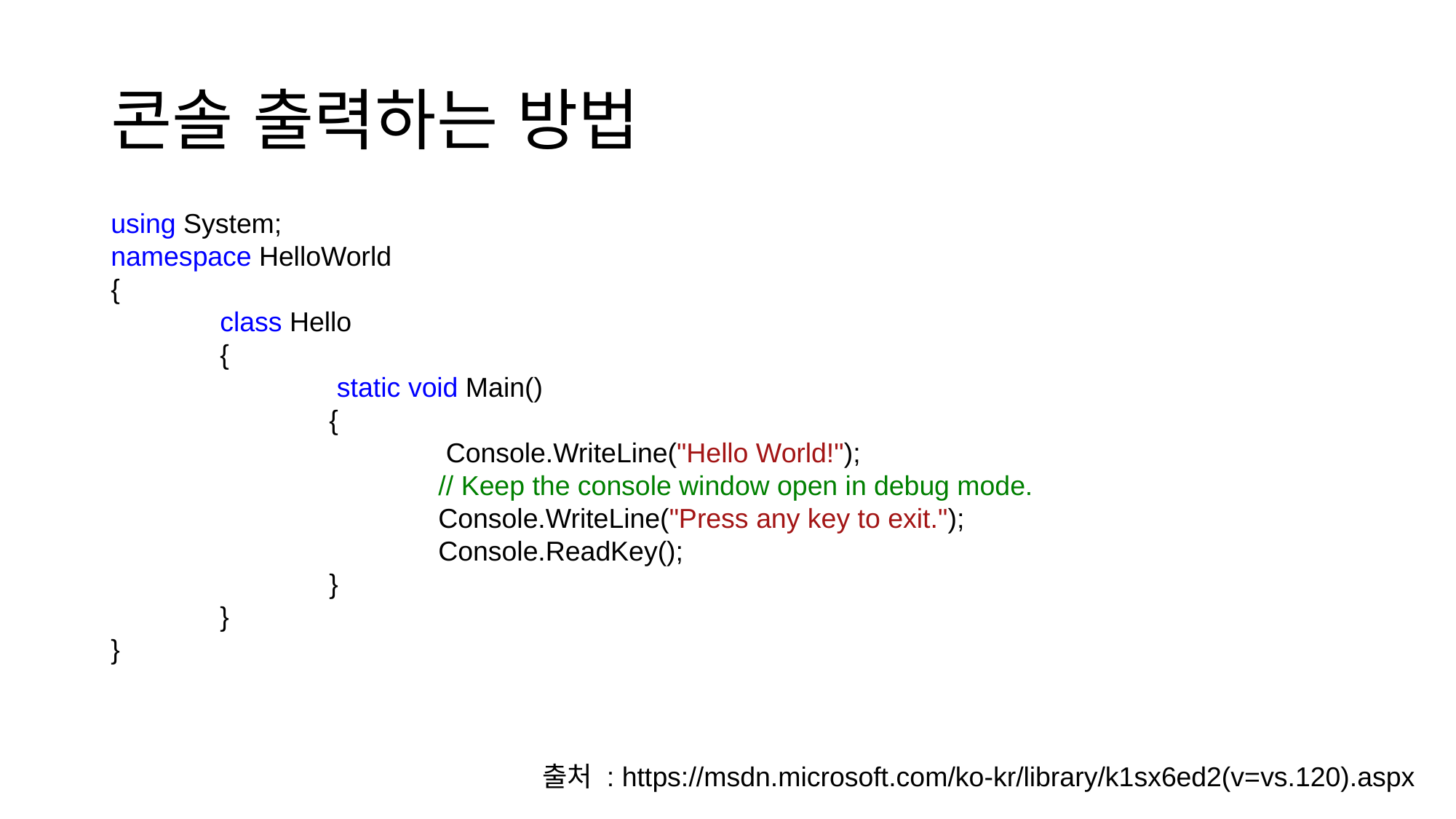

# 콘솔 출력하는 방법
using System;
namespace HelloWorld
{
	class Hello
	{
		 static void Main()
		{
			 Console.WriteLine("Hello World!");
			// Keep the console window open in debug mode.
			Console.WriteLine("Press any key to exit.");
			Console.ReadKey();
		}
	}
}
출처 : https://msdn.microsoft.com/ko-kr/library/k1sx6ed2(v=vs.120).aspx